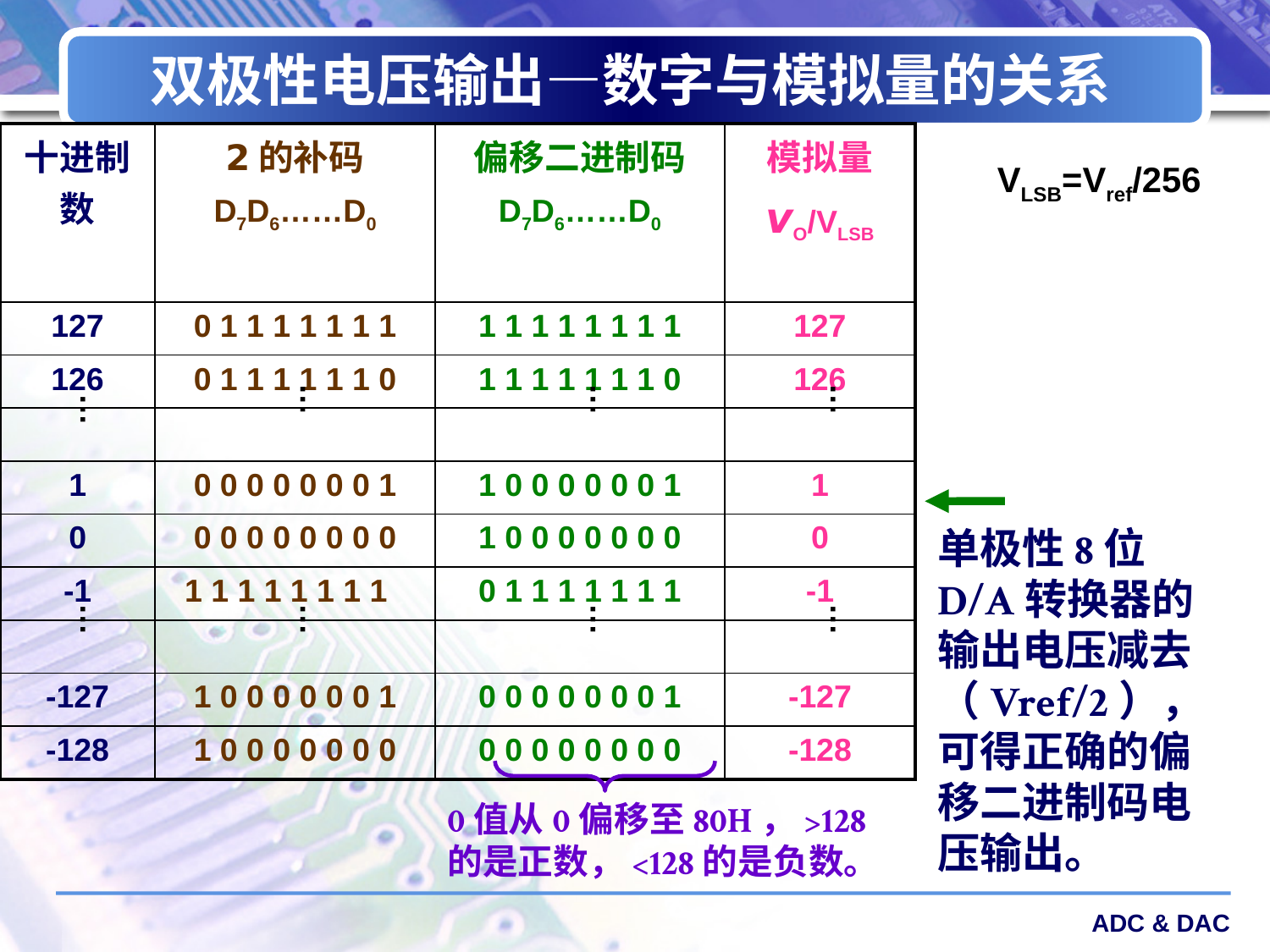

# 双极性电压输出—数字与模拟量的关系
| 十进制数 | 2的补码 | 偏移二进制码 | 模拟量 |
| --- | --- | --- | --- |
|  | D7D6……D0 | D7D6……D0 | vO/VLSB |
| 127 | 0 1 1 1 1 1 1 1 | 1 1 1 1 1 1 1 1 | 127 |
| 126 | 0 1 1 1 1 1 1 0 | 1 1 1 1 1 1 1 0 | 126 |
|  |  |  |  |
| 1 | 0 0 0 0 0 0 0 1 | 1 0 0 0 0 0 0 1 | 1 |
| 0 | 0 0 0 0 0 0 0 0 | 1 0 0 0 0 0 0 0 | 0 |
| -1 | 1 1 1 1 1 1 1 1 | 0 1 1 1 1 1 1 1 | -1 |
|  |  |  |  |
| -127 | 1 0 0 0 0 0 0 1 | 0 0 0 0 0 0 0 1 | -127 |
| -128 | 1 0 0 0 0 0 0 0 | 0 0 0 0 0 0 0 0 | -128 |
VLSB=Vref/256
…
…
…
…

单极性8位D/A转换器的输出电压减去（Vref/2），可得正确的偏移二进制码电压输出。
…
…
…
…

0值从0偏移至80H，>128的是正数，<128的是负数。